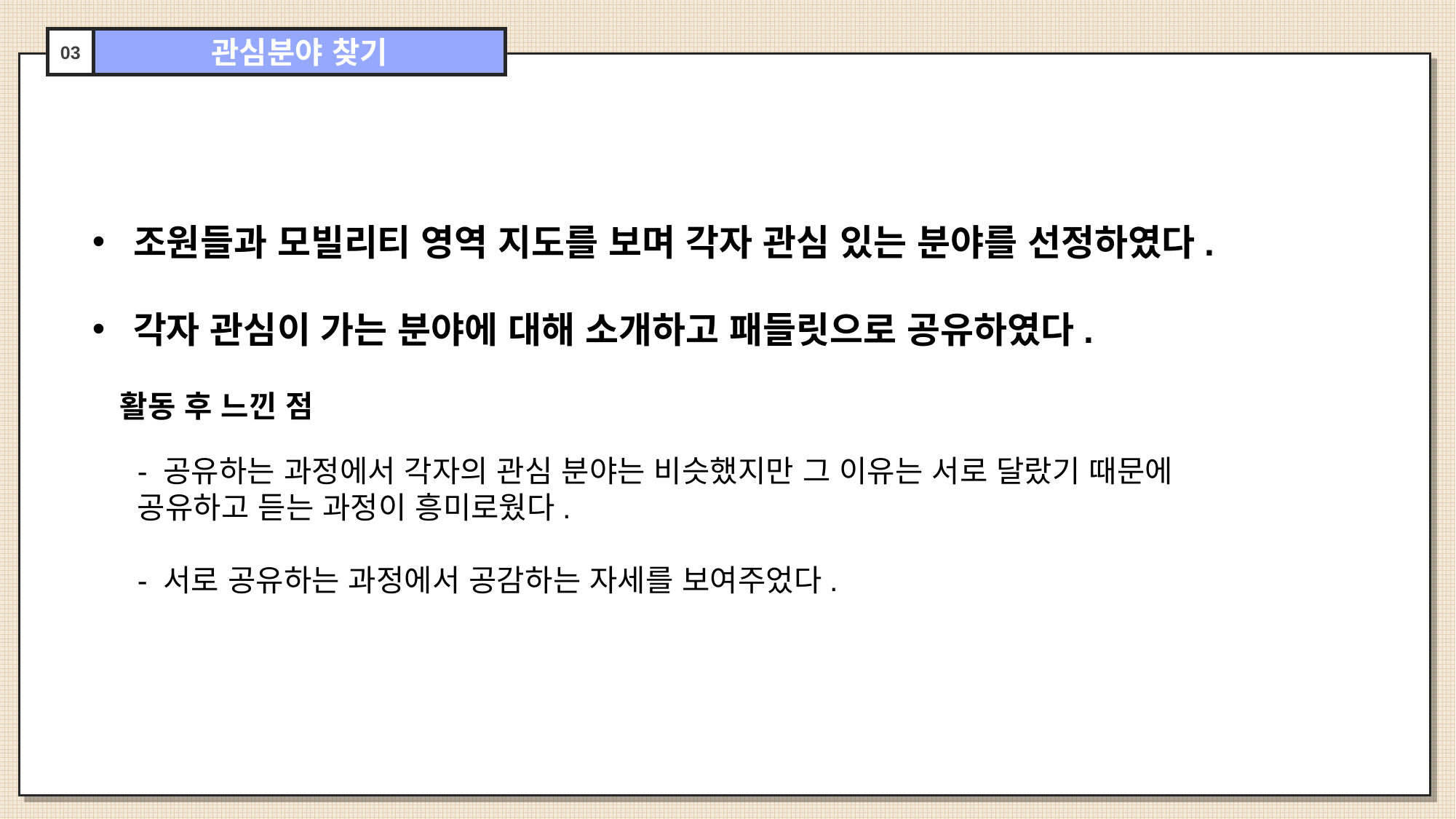

03
관심분야 찾기

조원들과 모빌리티 영역 지도를 보며 각자 관심 있는 분야를 선정하였다.

각자 관심이 가는 분야에 대해 소개하고 패들릿으로 공유하였다.
활동 후 느낀 점
- 공유하는 과정에서 각자의 관심 분야는 비슷했지만 그 이유는 서로 달랐기 때문에 공유하고 듣는 과정이 흥미로웠다.

- 서로 공유하는 과정에서 공감하는 자세를 보여주었다.